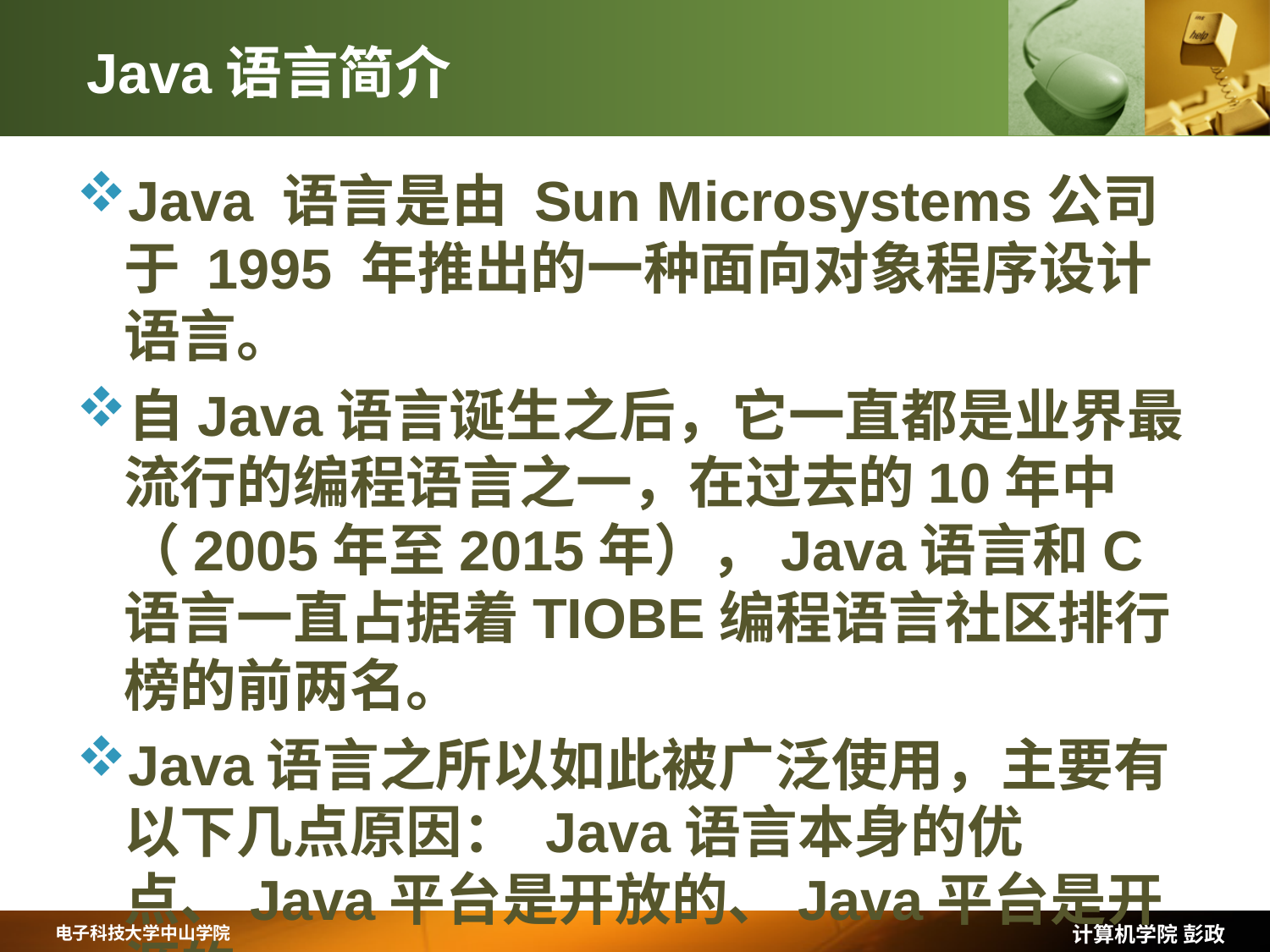

# Java语言简介
Java 语言是由 Sun Microsystems公司于 1995 年推出的一种面向对象程序设计语言。
自Java语言诞生之后，它一直都是业界最流行的编程语言之一，在过去的10年中（2005年至2015年），Java语言和C语言一直占据着TIOBE编程语言社区排行榜的前两名。
Java语言之所以如此被广泛使用，主要有以下几点原因： Java语言本身的优点、Java平台是开放的、Java平台是开源的。
计算机学院 彭政
电子科技大学中山学院